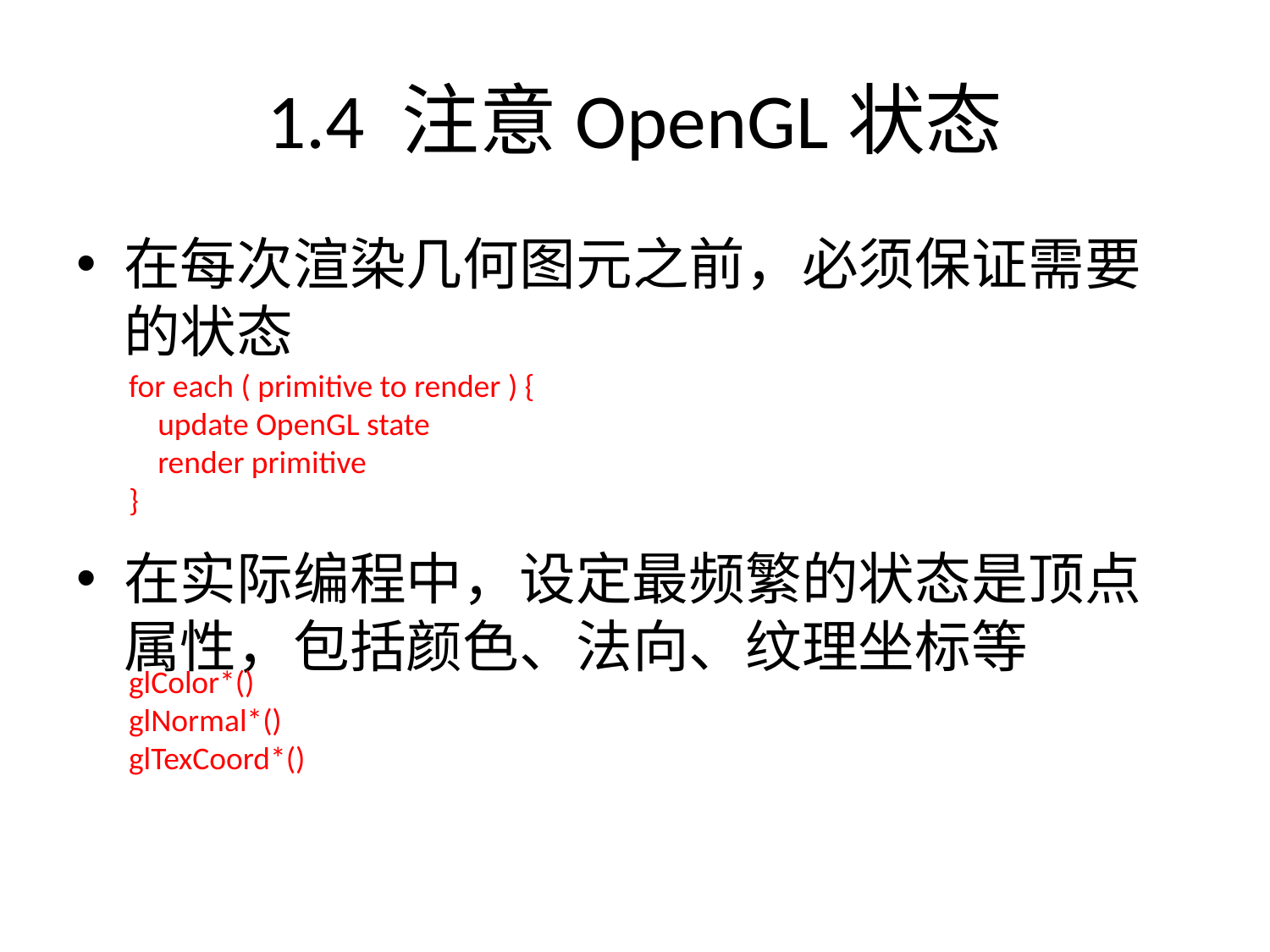

# 1.4 注意OpenGL状态
在每次渲染几何图元之前，必须保证需要的状态

在实际编程中，设定最频繁的状态是顶点属性，包括颜色、法向、纹理坐标等
for each ( primitive to render ) {
    update OpenGL state
    render primitive
}
glColor*()
glNormal*()
glTexCoord*()